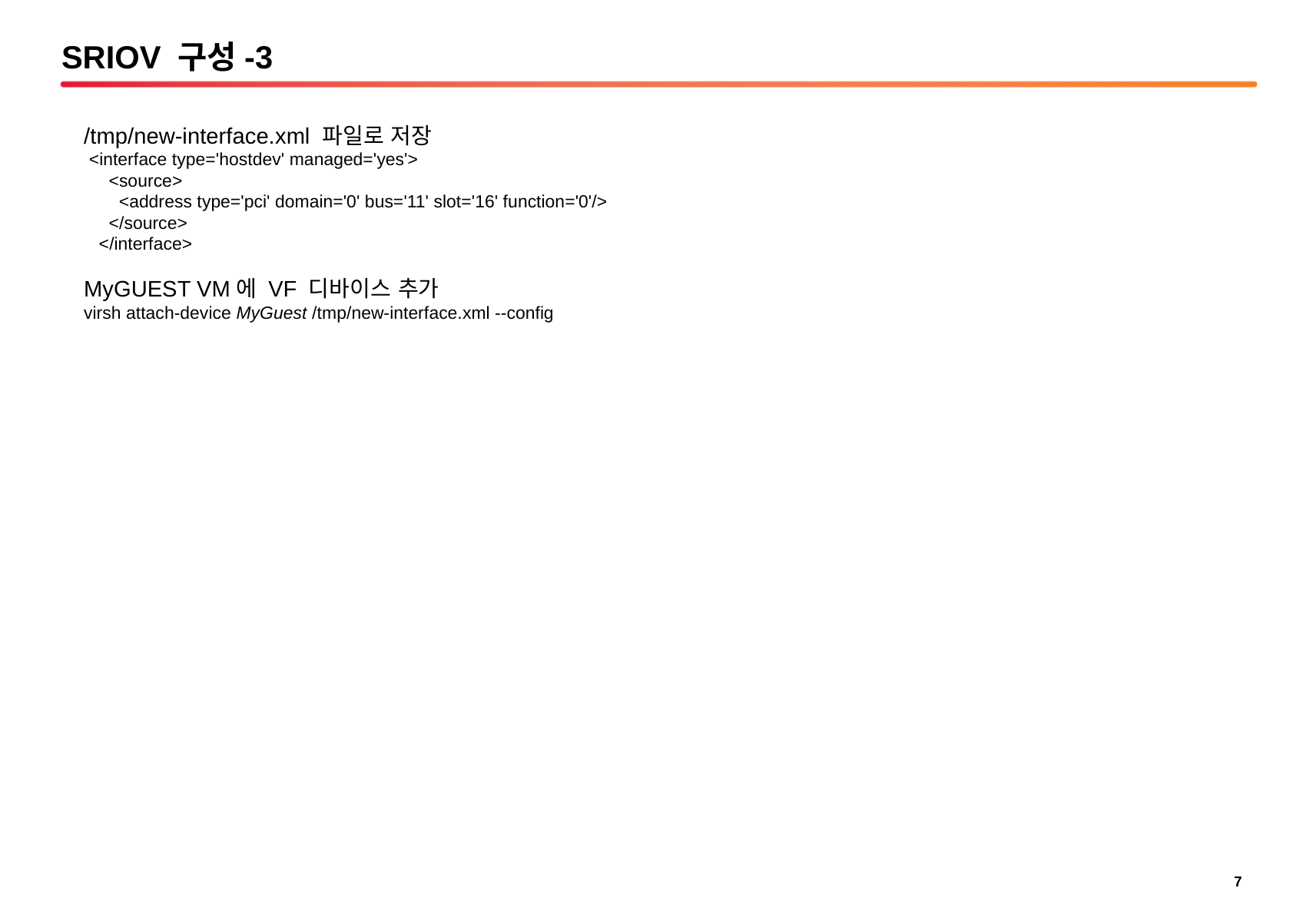

# SRIOV 구성-3
/tmp/new-interface.xml 파일로 저장
 <interface type='hostdev' managed='yes'>
     <source>
       <address type='pci' domain='0' bus='11' slot='16' function='0'/>
     </source>
   </interface>

MyGUEST VM에 VF 디바이스 추가
virsh attach-device MyGuest /tmp/new-interface.xml --config